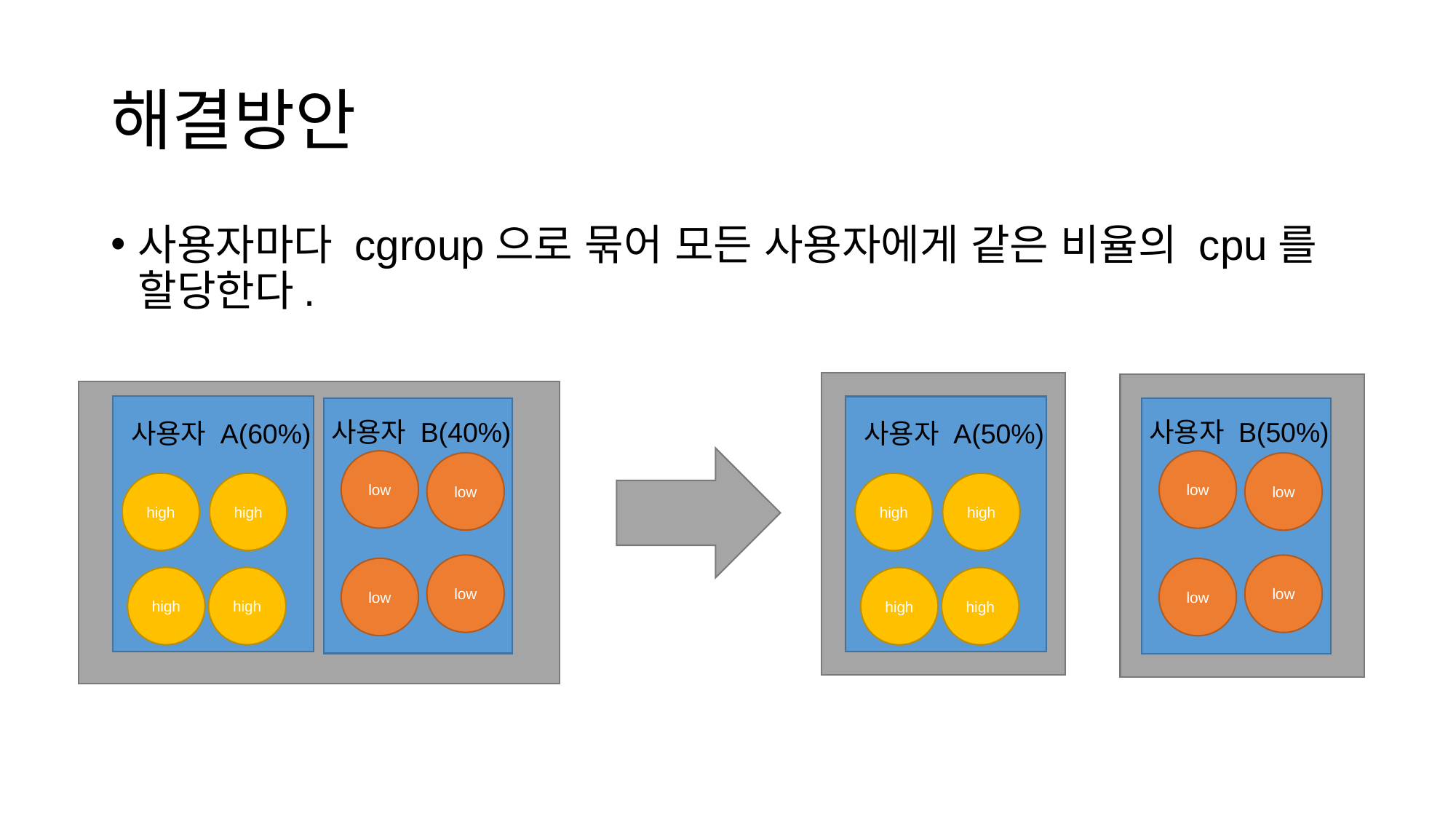

# 해결방안
사용자마다 cgroup으로 묶어 모든 사용자에게 같은 비율의 cpu를 할당한다.

사용자 B(40%)
사용자 B(50%)
사용자 A(60%)
사용자 A(50%)

low
low
low
low
high
high
high
high
low
low
low
low
high
high
high
high